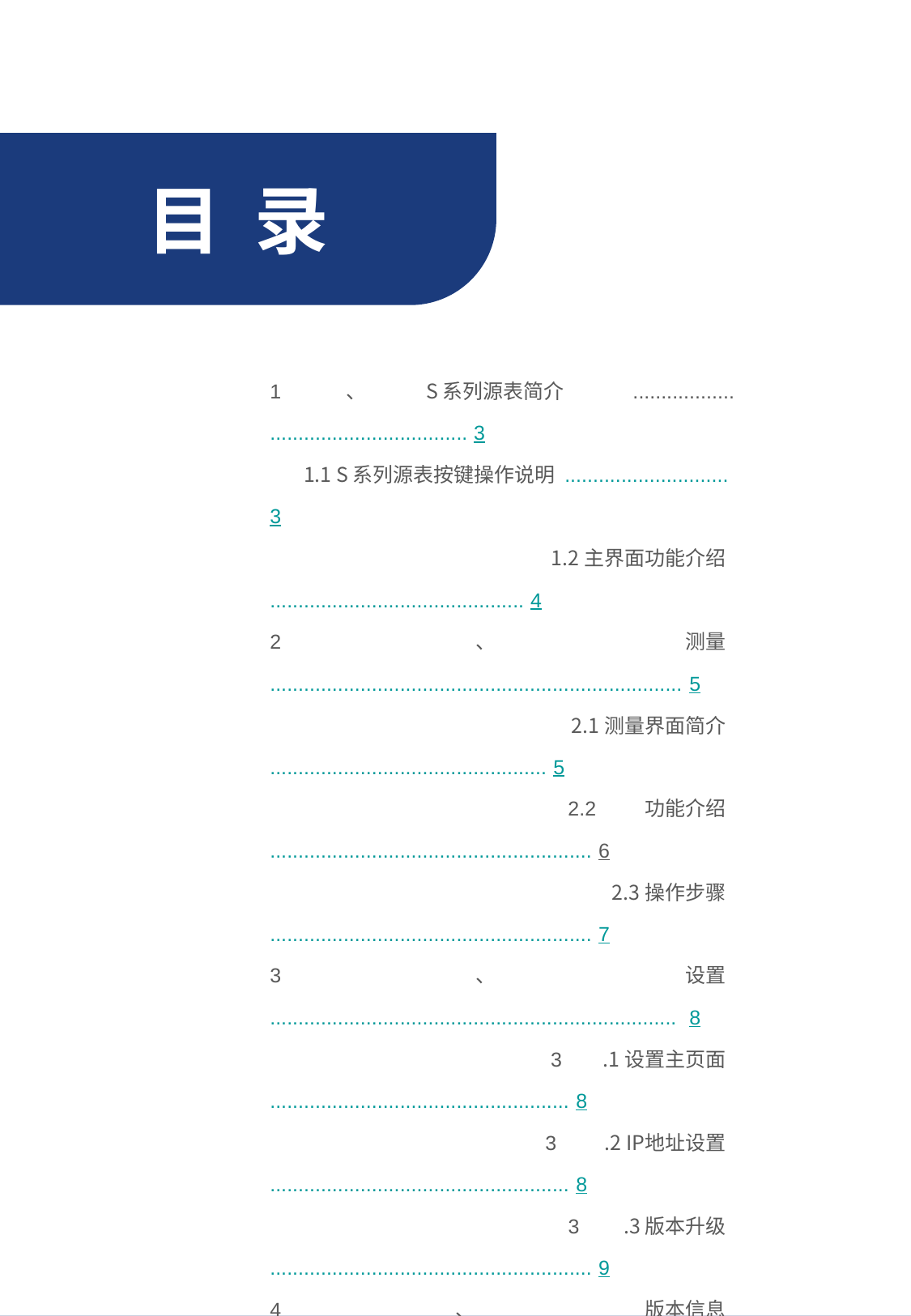

1、S 系列源表简介  ..................................................... 3
      1.1 S 系列源表按键操作说明  ............................. 3
      1.2 主界面功能介绍  ............................................. 4
2、测量  ......................................................................... 5
      2.1 测量界面简介  ................................................. 5
      2.2 功能介绍  ......................................................... 6
      2.3 操作步骤  ......................................................... 7
3、设置  ........................................................................  8
      3.1 设置主页面  ..................................................... 8
      3.2 IP地址设置  ..................................................... 8
      3.3 版本升级  ......................................................... 9
4、版本信息  ............................................................... 10
5、扫描  ....................................................................... 11
      5.1 扫描界面简介  ............................................... 11
      5.2 操作步骤  ....................................................... 12
6、快速模式  ............................................................... 15